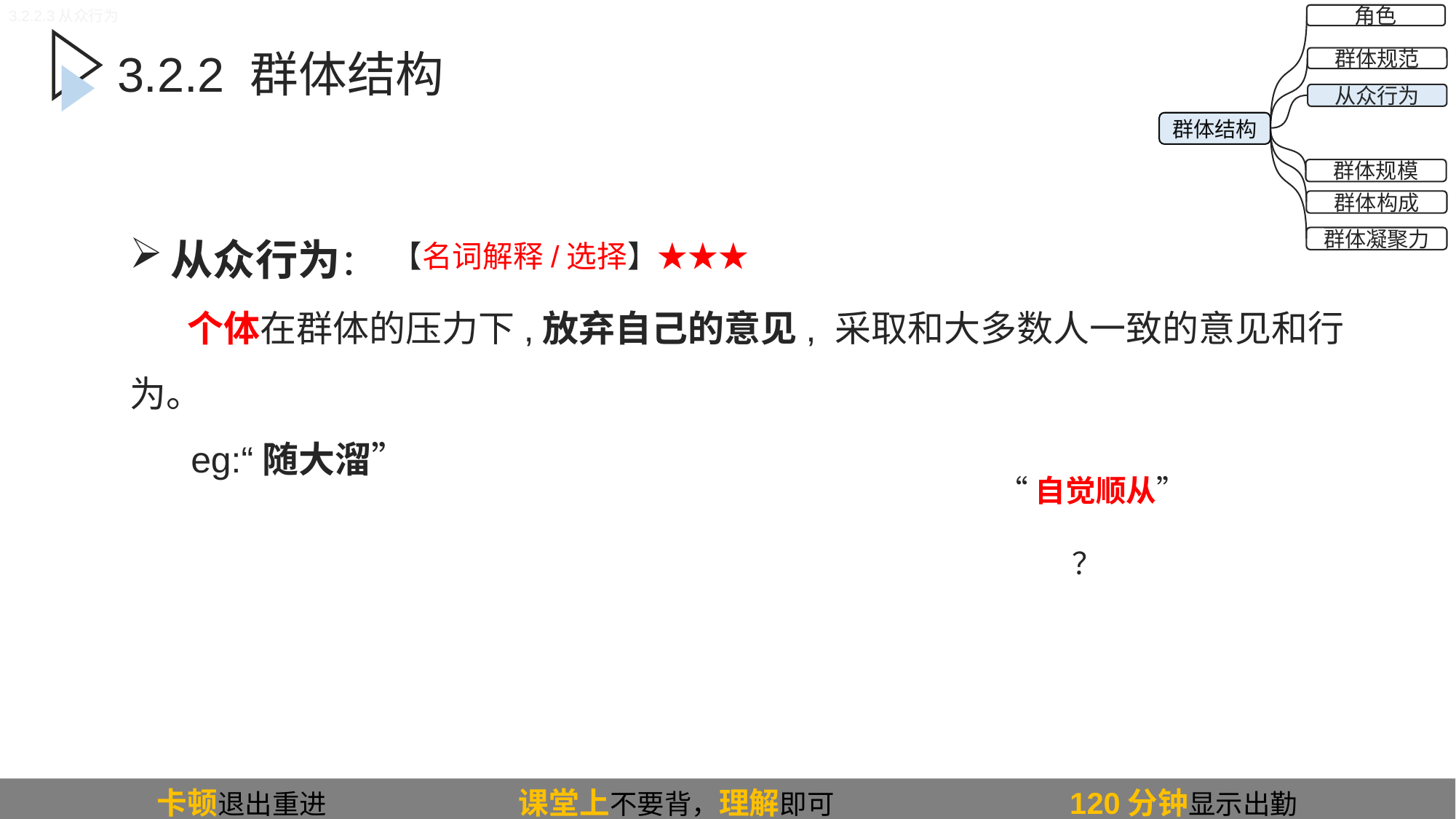

3.2.2.3从众行为
角色
群体规范
从众行为
群体规模
群体构成
群体凝聚力
群体结构
3.2.2 群体结构
从众行为：
      个体在群体的压力下,放弃自己的意见, 采取和大多数人一致的意见和行为。
      eg:“随大溜”
【名词解释/选择】★★★
“自觉顺从”

          ？